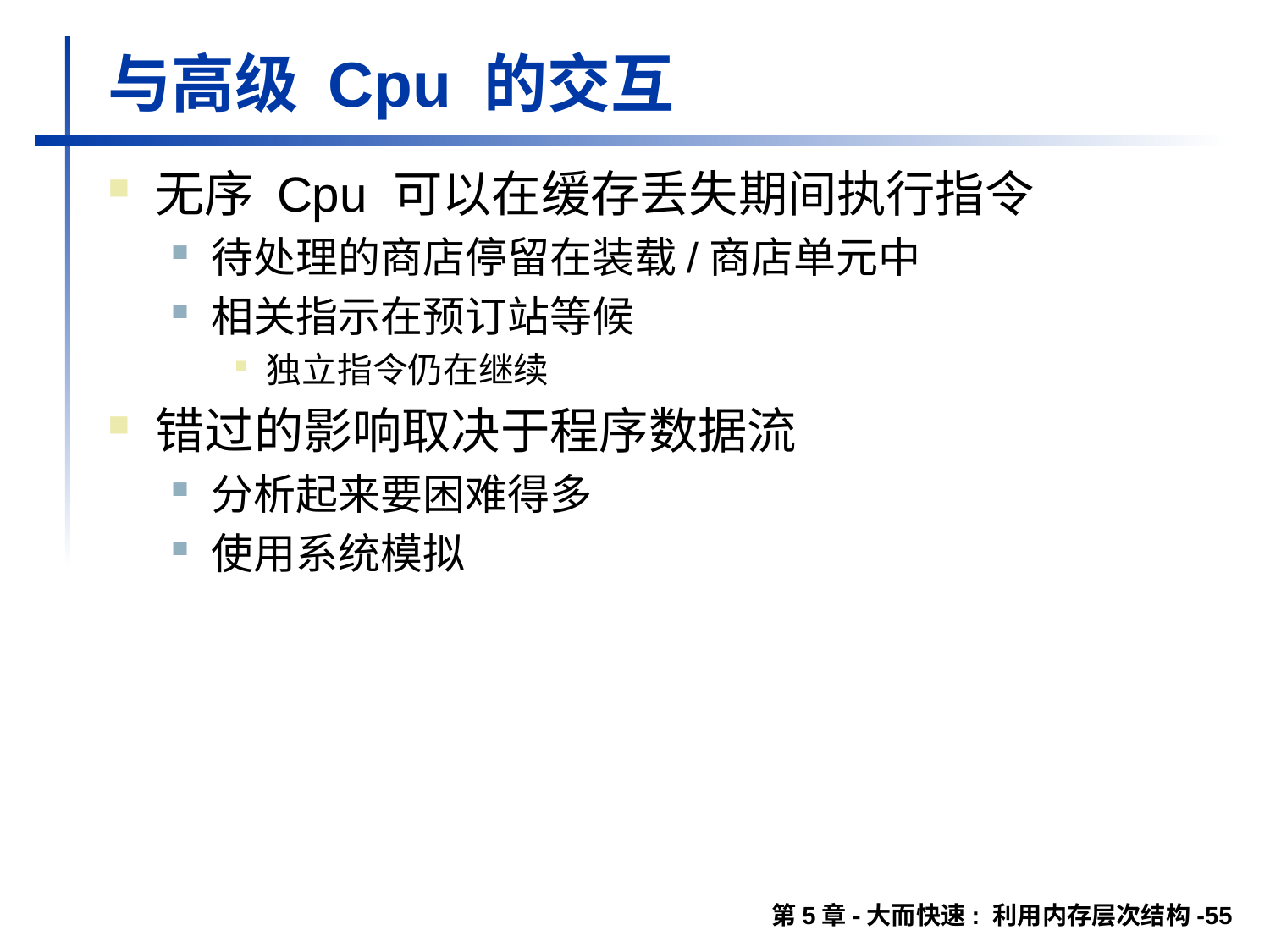

# 与高级 Cpu 的交互
无序 Cpu 可以在缓存丢失期间执行指令
待处理的商店停留在装载/商店单元中
相关指示在预订站等候
独立指令仍在继续
错过的影响取决于程序数据流
分析起来要困难得多
使用系统模拟
第5章-大而快速: 利用内存层次结构-55